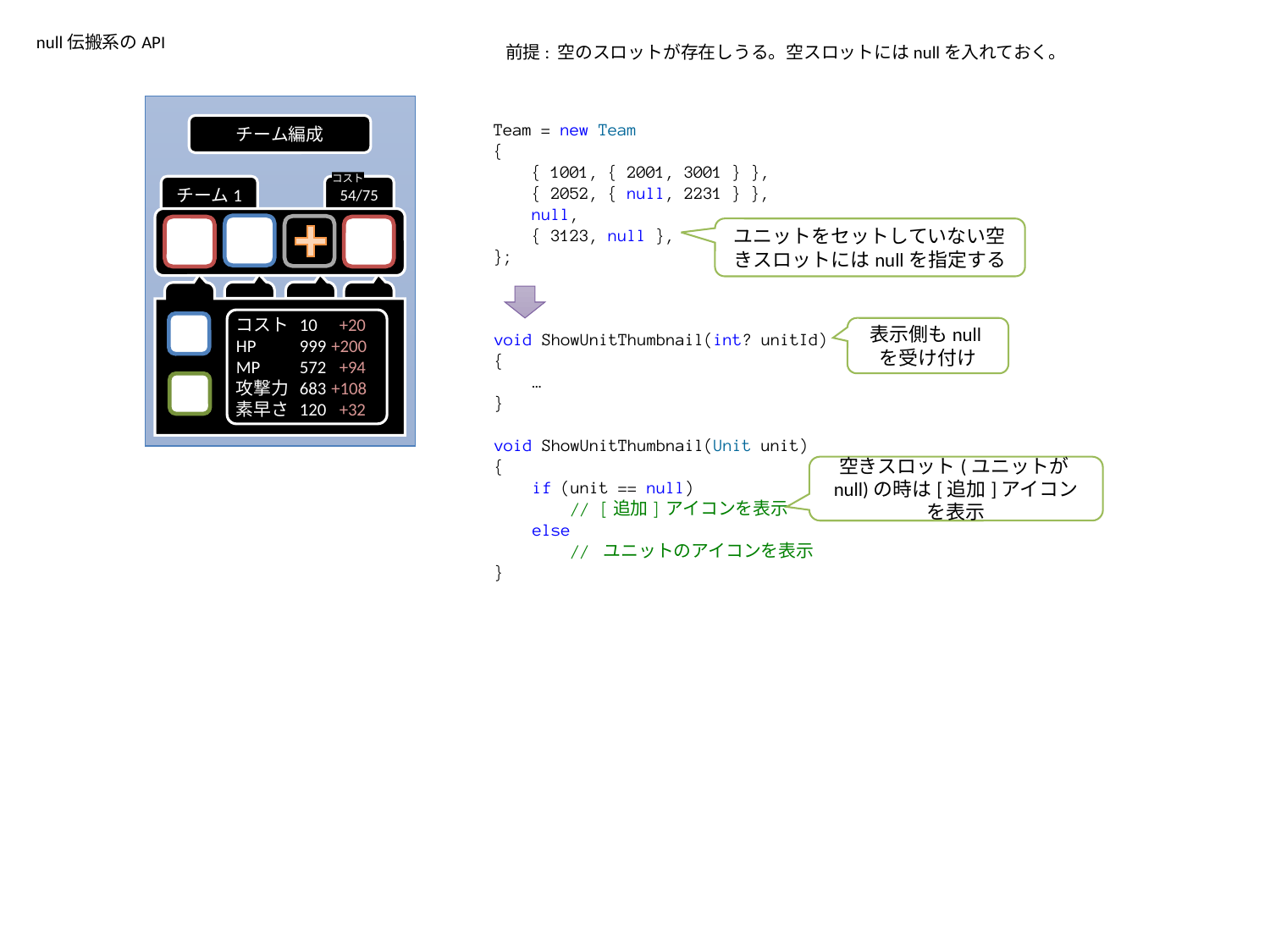

null伝搬系のAPI
前提: 空のスロットが存在しうる。空スロットにはnullを入れておく。

チーム編成
コスト
チーム1
54/75

コスト	10	  +20
HP	999	+200
MP	572	  +94
攻撃力	683	+108
素早さ	120	  +32

Team = new Team
{
    { 1001, { 2001, 3001 } },
    { 2052, { null, 2231 } },
    null,
    { 3123, null },
};
ユニットをセットしていない空きスロットにはnullを指定する

表示側もnullを受け付け
void ShowUnitThumbnail(int? unitId)
{
    …
}

void ShowUnitThumbnail(Unit unit)
{
    if (unit == null)
        // [追加]アイコンを表示
    else
        // ユニットのアイコンを表示
}
空きスロット(ユニットがnull)の時は[追加]アイコンを表示